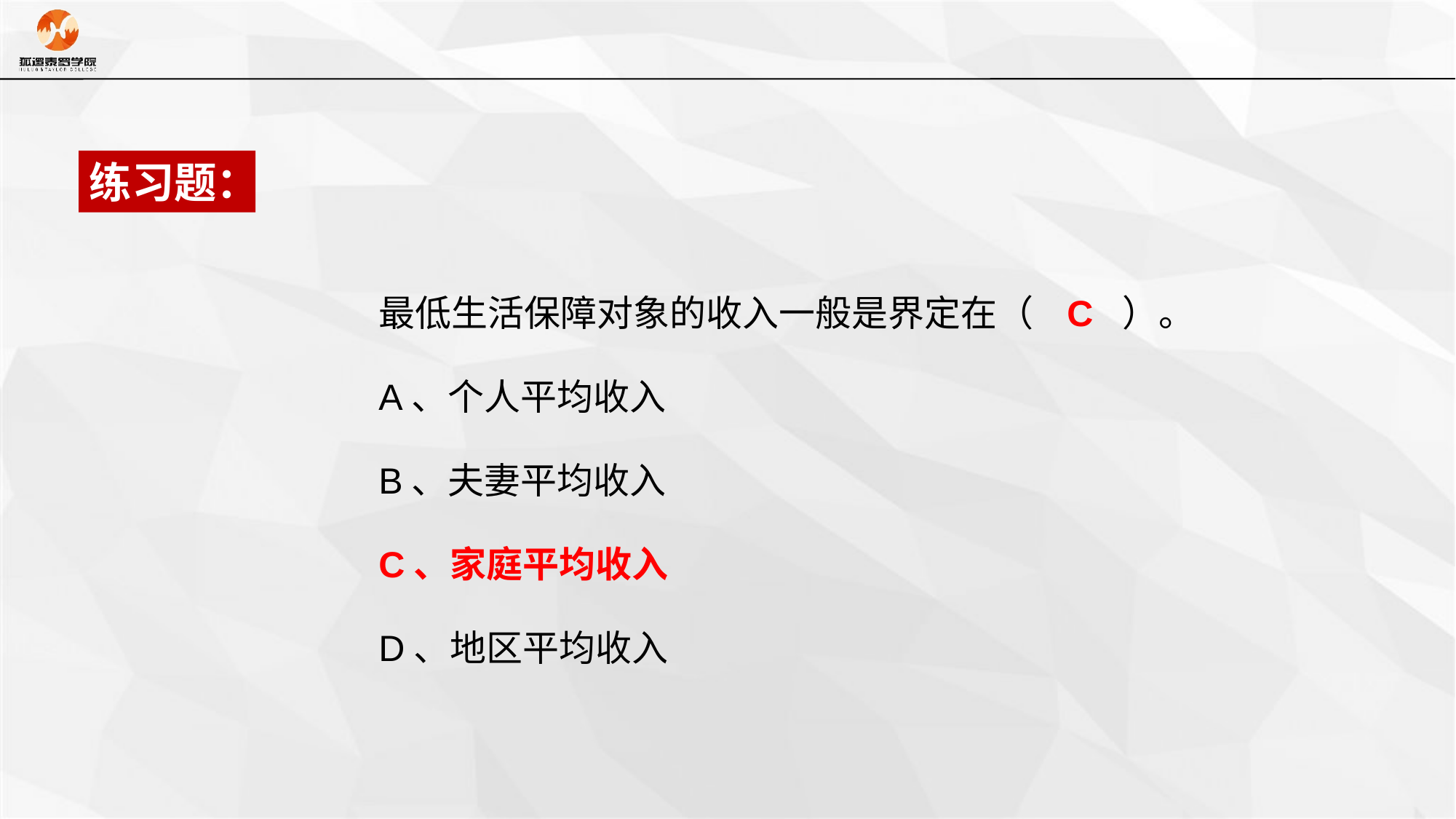

练习题：
最低生活保障对象的收入一般是界定在（   C  ）。
A、个人平均收入
B、夫妻平均收入
C、家庭平均收入
D、地区平均收入